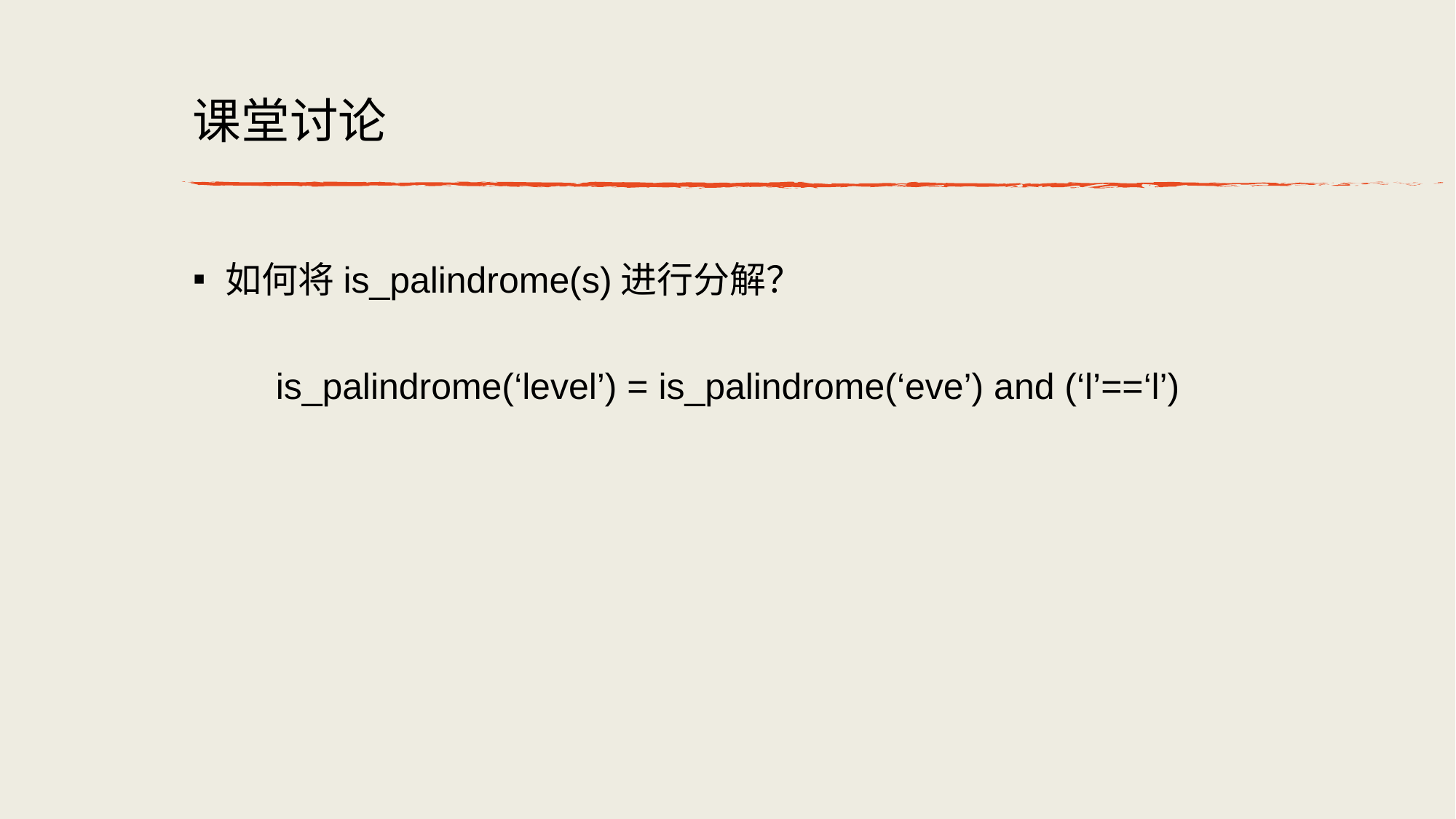

# 课堂讨论
如何将is_palindrome(s)进行分解？
is_palindrome(‘level’) = is_palindrome(‘eve’) and (‘l’==‘l’)